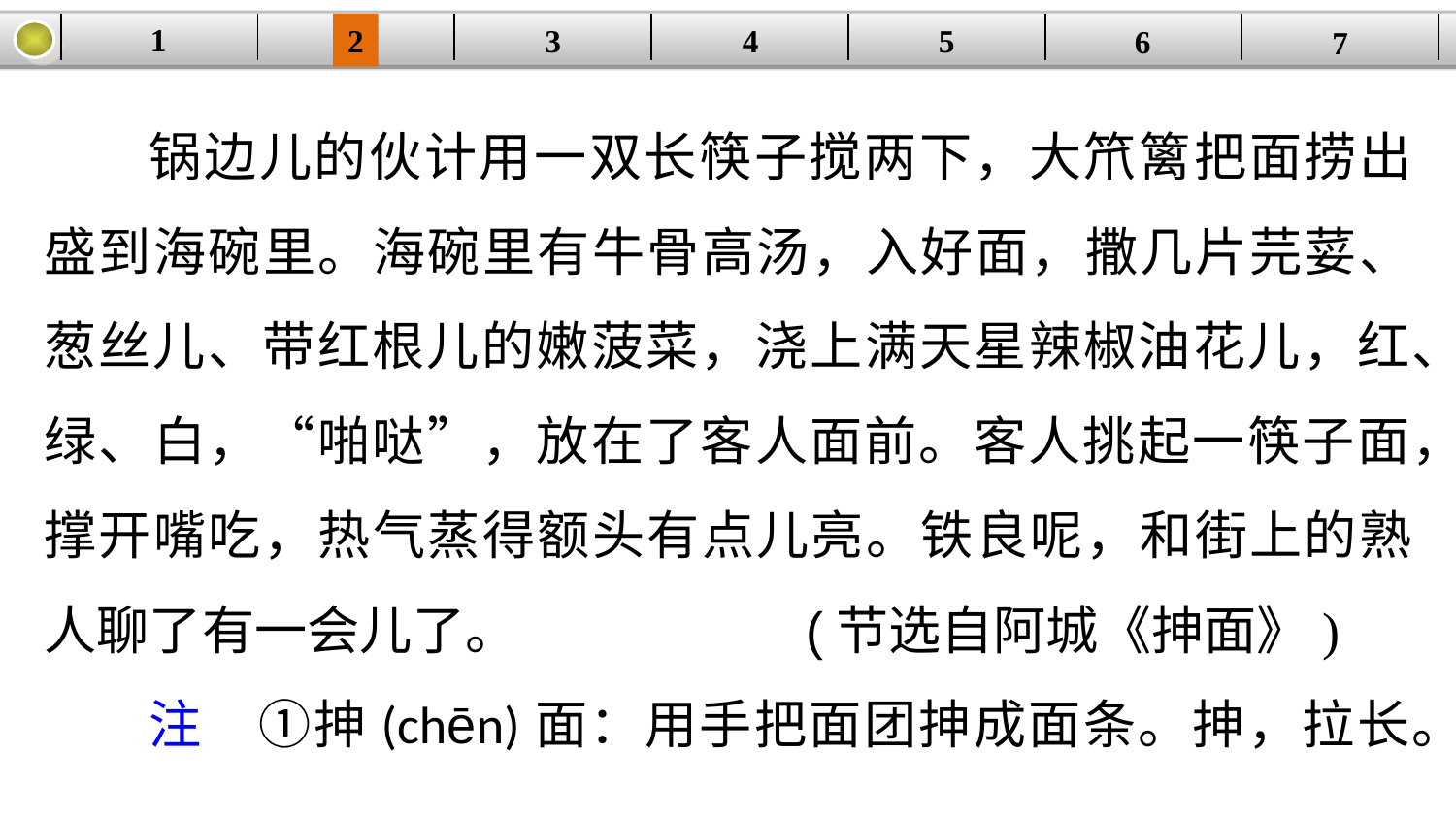

1
5
3
2
|  |  |  |  |  |  |  |
| --- | --- | --- | --- | --- | --- | --- |
4
6
7

锅边儿的伙计用一双长筷子搅两下，大笊篱把面捞出盛到海碗里。海碗里有牛骨高汤，入好面，撒几片芫荽、葱丝儿、带红根儿的嫩菠菜，浇上满天星辣椒油花儿，红、绿、白，“啪哒”，放在了客人面前。客人挑起一筷子面，撑开嘴吃，热气蒸得额头有点儿亮。铁良呢，和街上的熟人聊了有一会儿了。                     (节选自阿城《抻面》)
注　①抻(chēn)面：用手把面团抻成面条。抻，拉长。